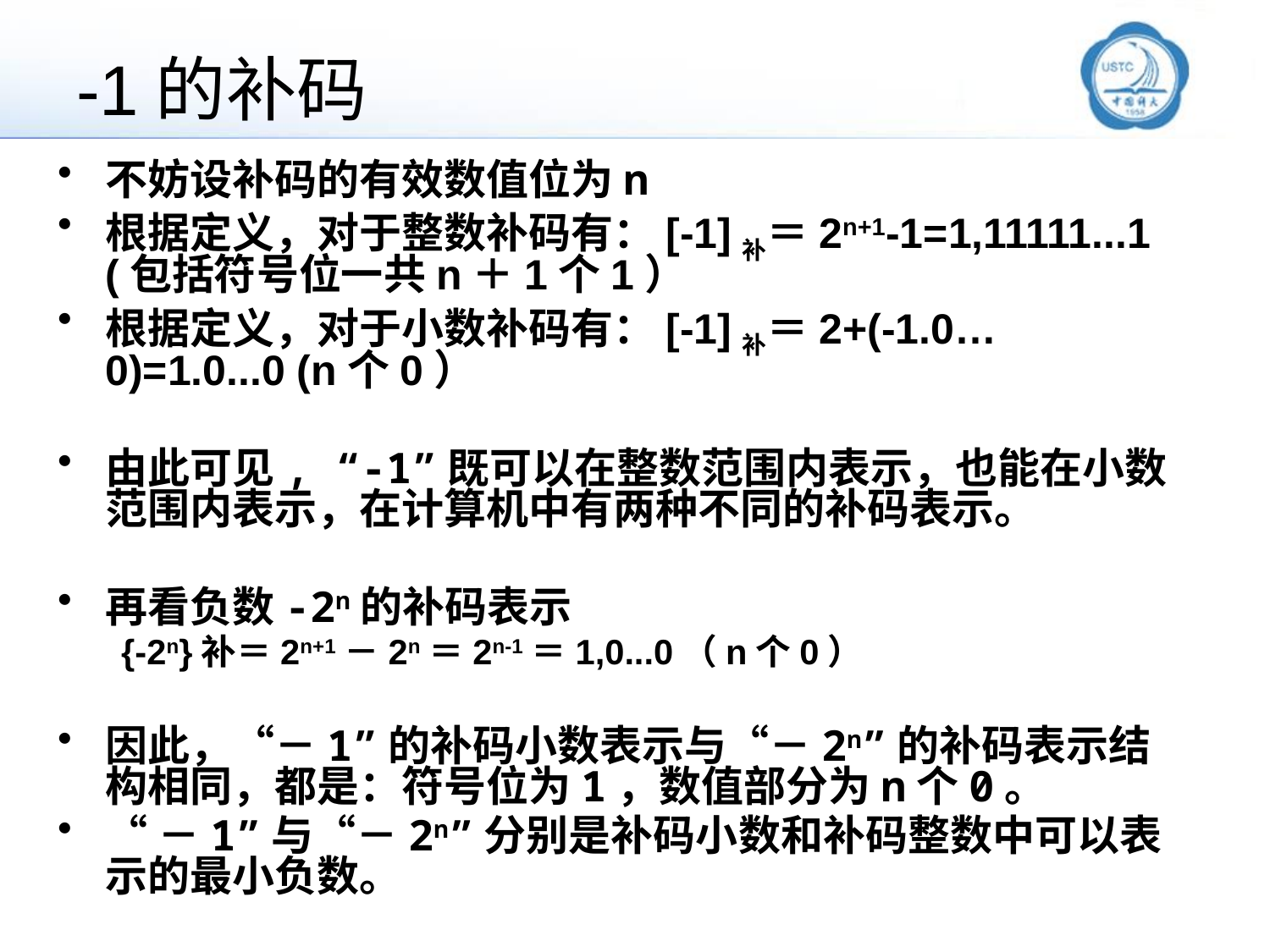

# -1的补码
不妨设补码的有效数值位为n
根据定义，对于整数补码有：[-1]补＝2n+1-1=1,11111...1 (包括符号位一共n＋1个1）
根据定义，对于小数补码有：[-1]补＝2+(-1.0…0)=1.0...0 (n个0）

由此可见, “-1”既可以在整数范围内表示，也能在小数范围内表示，在计算机中有两种不同的补码表示。

再看负数-2n的补码表示
{-2n}补＝2n+1－2n＝2n-1＝1,0...0（n个0）

因此，“－1”的补码小数表示与“－2n”的补码表示结构相同，都是：符号位为1，数值部分为n个0。
“－1”与“－2n”分别是补码小数和补码整数中可以表示的最小负数。